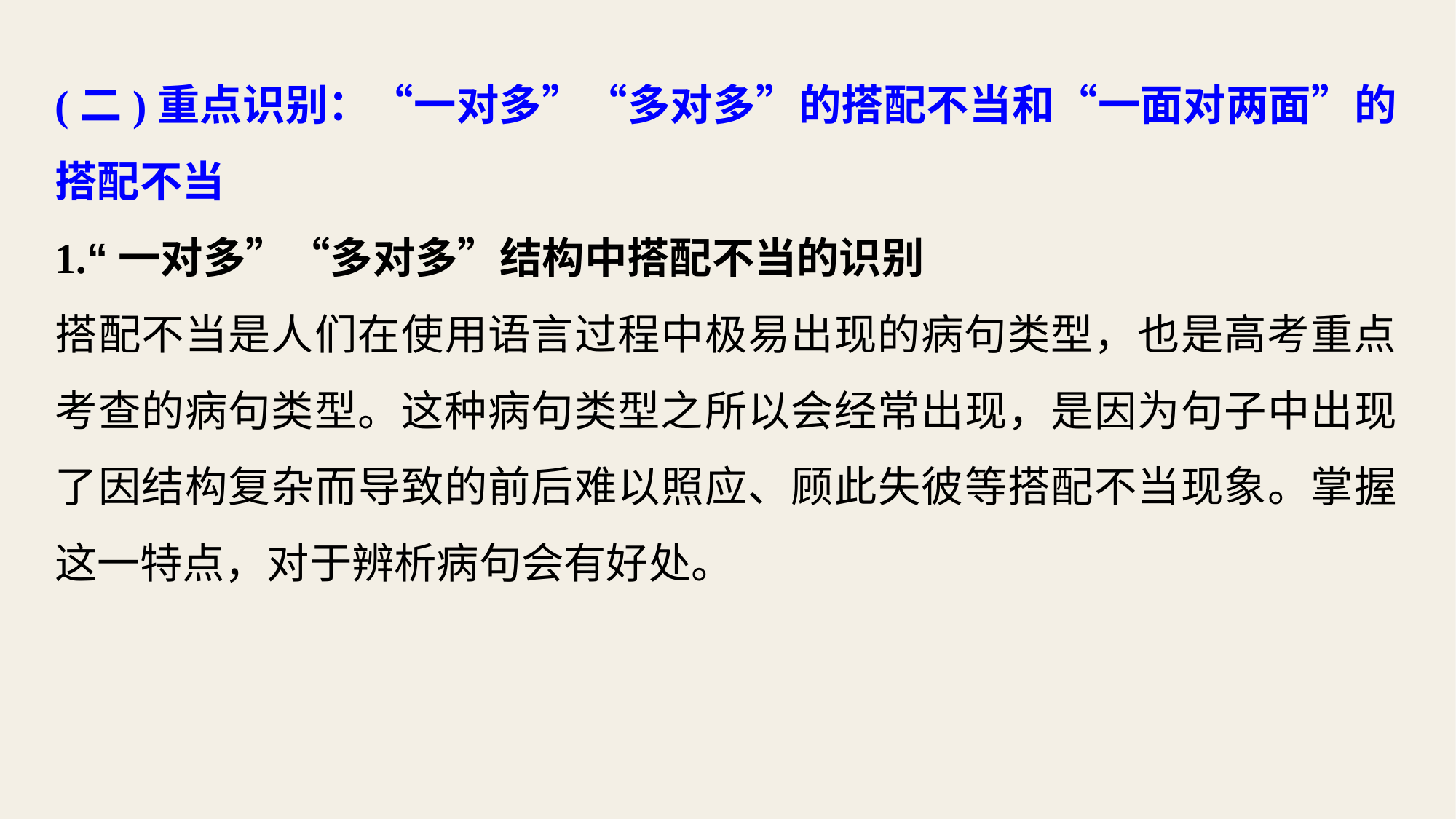

(二)重点识别：“一对多”“多对多”的搭配不当和“一面对两面”的搭配不当
1.“一对多”“多对多”结构中搭配不当的识别
搭配不当是人们在使用语言过程中极易出现的病句类型，也是高考重点考查的病句类型。这种病句类型之所以会经常出现，是因为句子中出现了因结构复杂而导致的前后难以照应、顾此失彼等搭配不当现象。掌握这一特点，对于辨析病句会有好处。